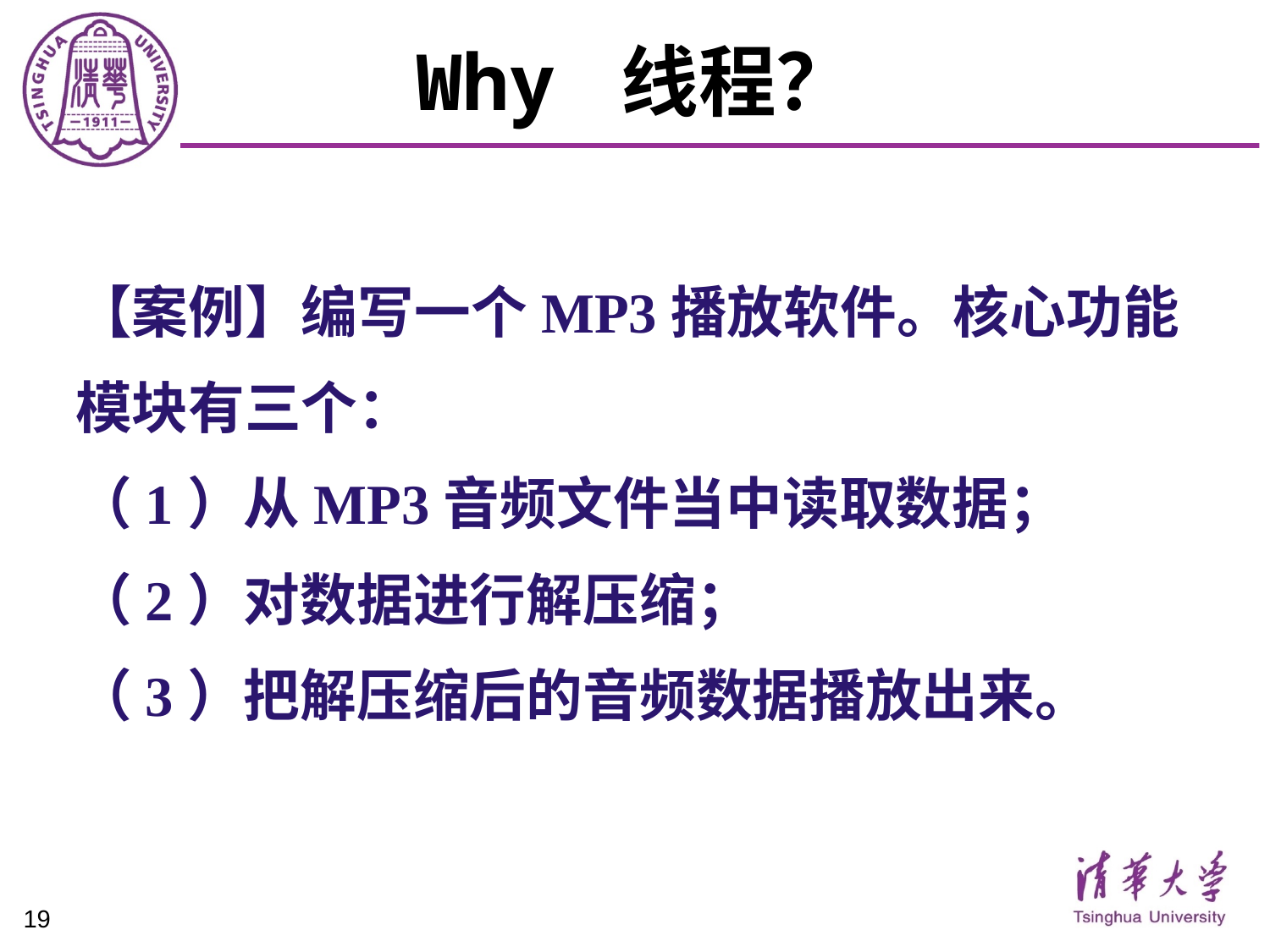

# Why 线程？
【案例】编写一个MP3播放软件。核心功能
模块有三个：
（1）从MP3音频文件当中读取数据；
（2）对数据进行解压缩；
（3）把解压缩后的音频数据播放出来。
19